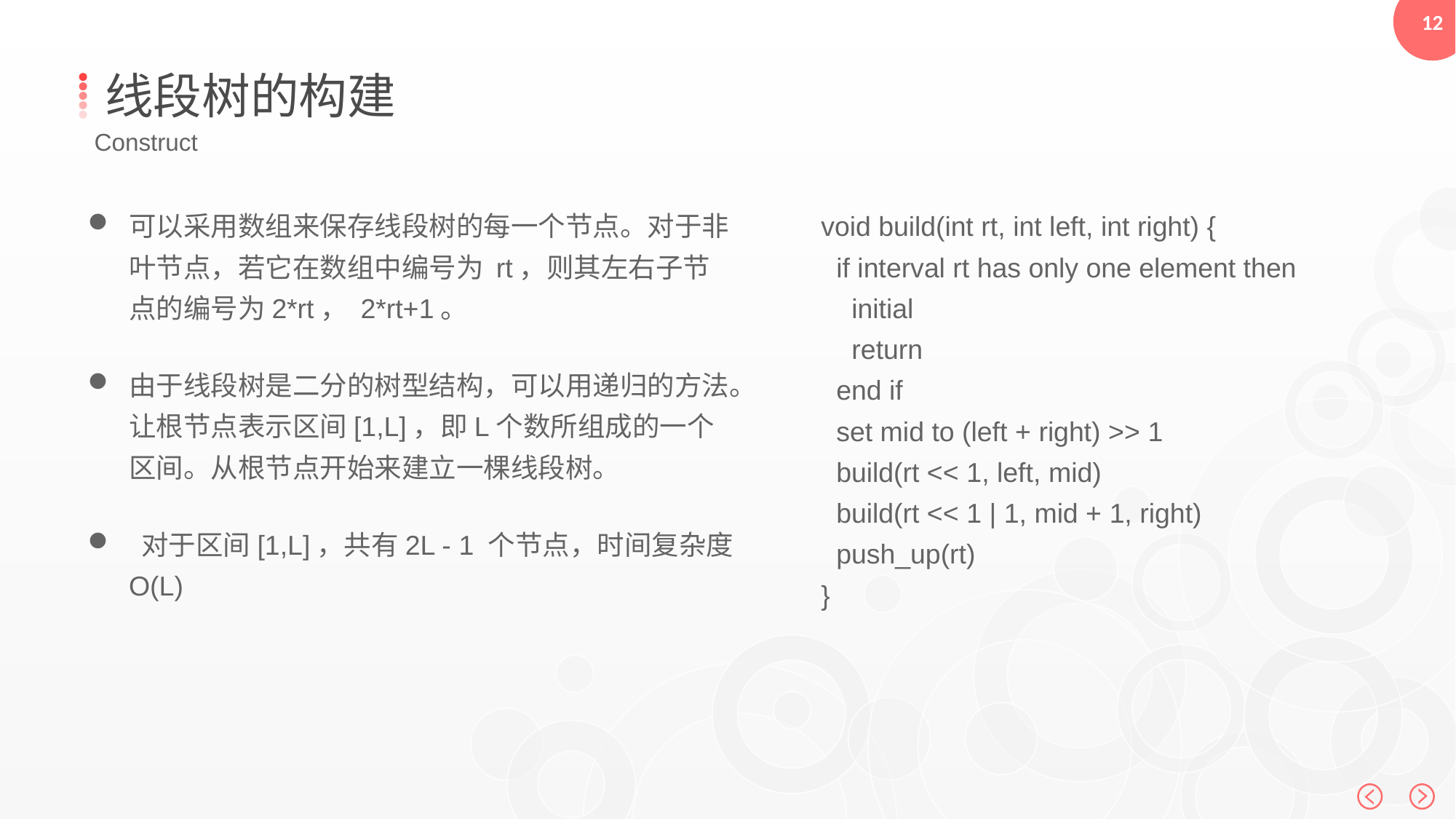

线段树的构建
Construct
可以采用数组来保存线段树的每一个节点。对于非叶节点，若它在数组中编号为 rt，则其左右子节点的编号为2*rt， 2*rt+1。
由于线段树是二分的树型结构，可以用递归的方法。让根节点表示区间[1,L]，即L个数所组成的一个区间。从根节点开始来建立一棵线段树。
 对于区间[1,L]，共有2L - 1 个节点，时间复杂度O(L)
void build(int rt, int left, int right) {
  if interval rt has only one element then
    initial
    return
  end if
  set mid to (left + right) >> 1
  build(rt << 1, left, mid)
  build(rt << 1 | 1, mid + 1, right)
  push_up(rt)
}